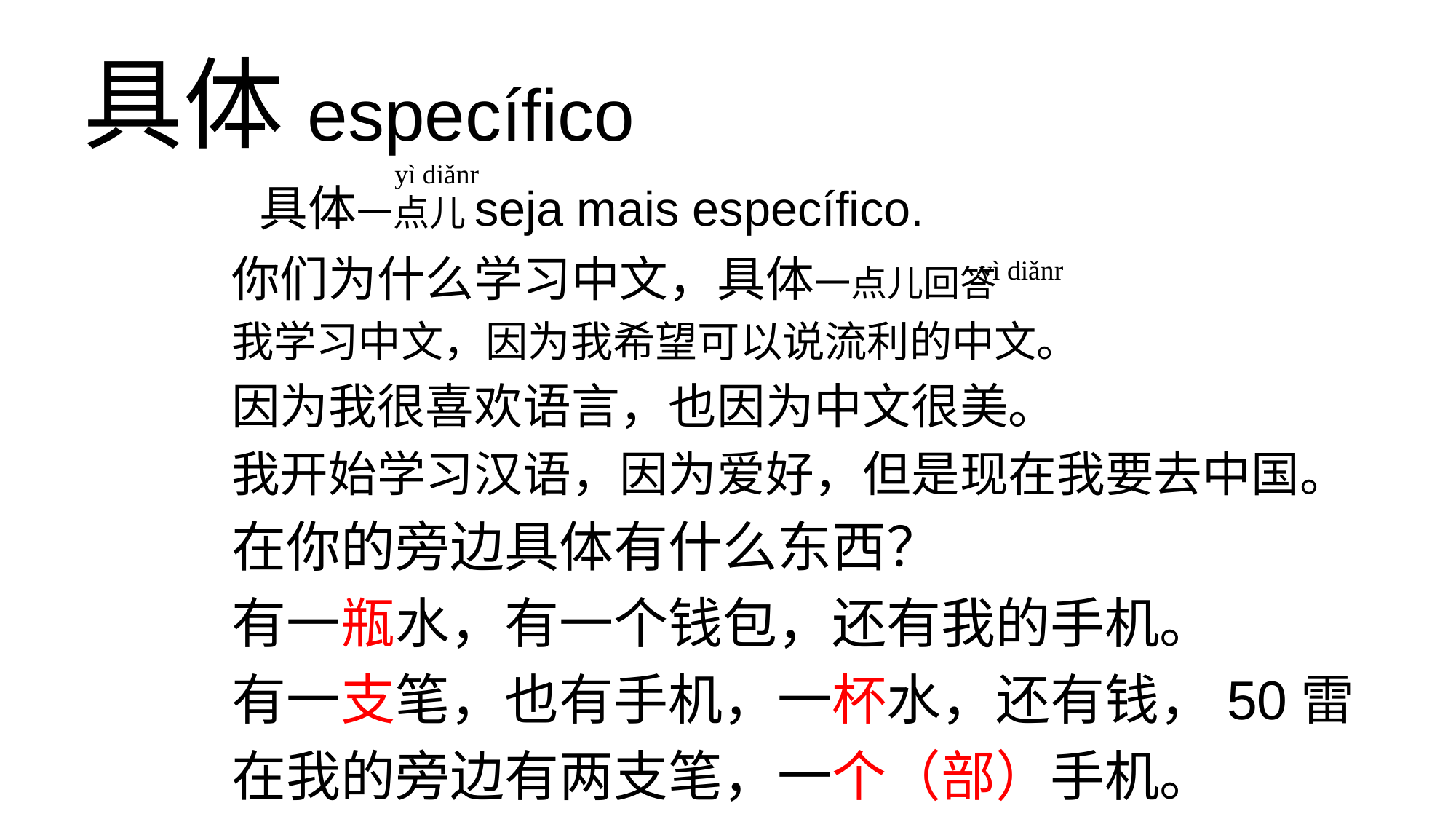

# 具体específico
yì diǎnr
 具体一点儿seja mais específico.
你们为什么学习中文，具体一点儿回答
我学习中文，因为我希望可以说流利的中文。
因为我很喜欢语言，也因为中文很美。
我开始学习汉语，因为爱好，但是现在我要去中国。
在你的旁边具体有什么东西？
有一瓶水，有一个钱包，还有我的手机。
有一支笔，也有手机，一杯水，还有钱，50雷
在我的旁边有两支笔，一个（部）手机。
yì diǎnr